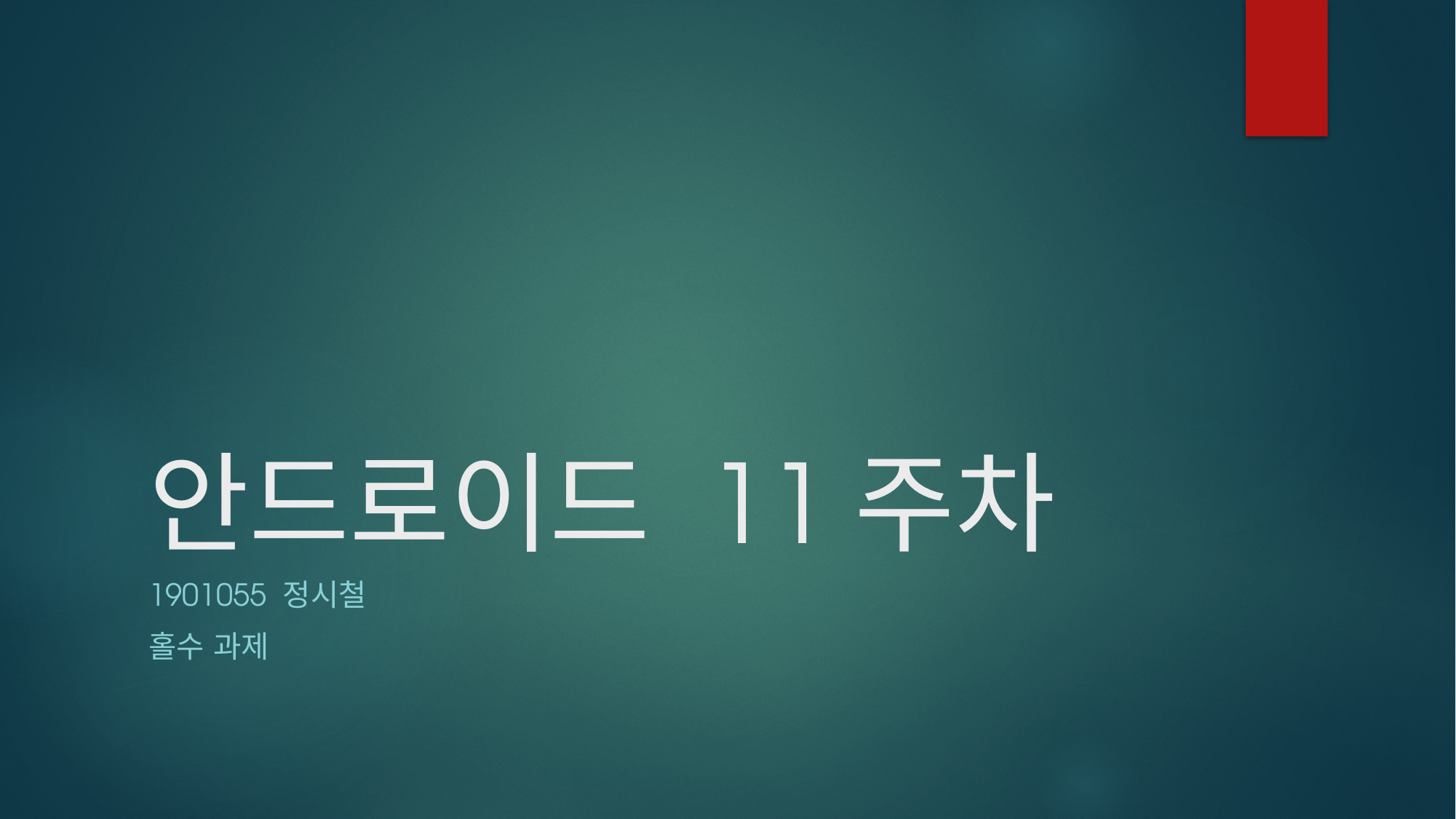

# 안드로이드 11주차
1901055 정시철
홀수 과제